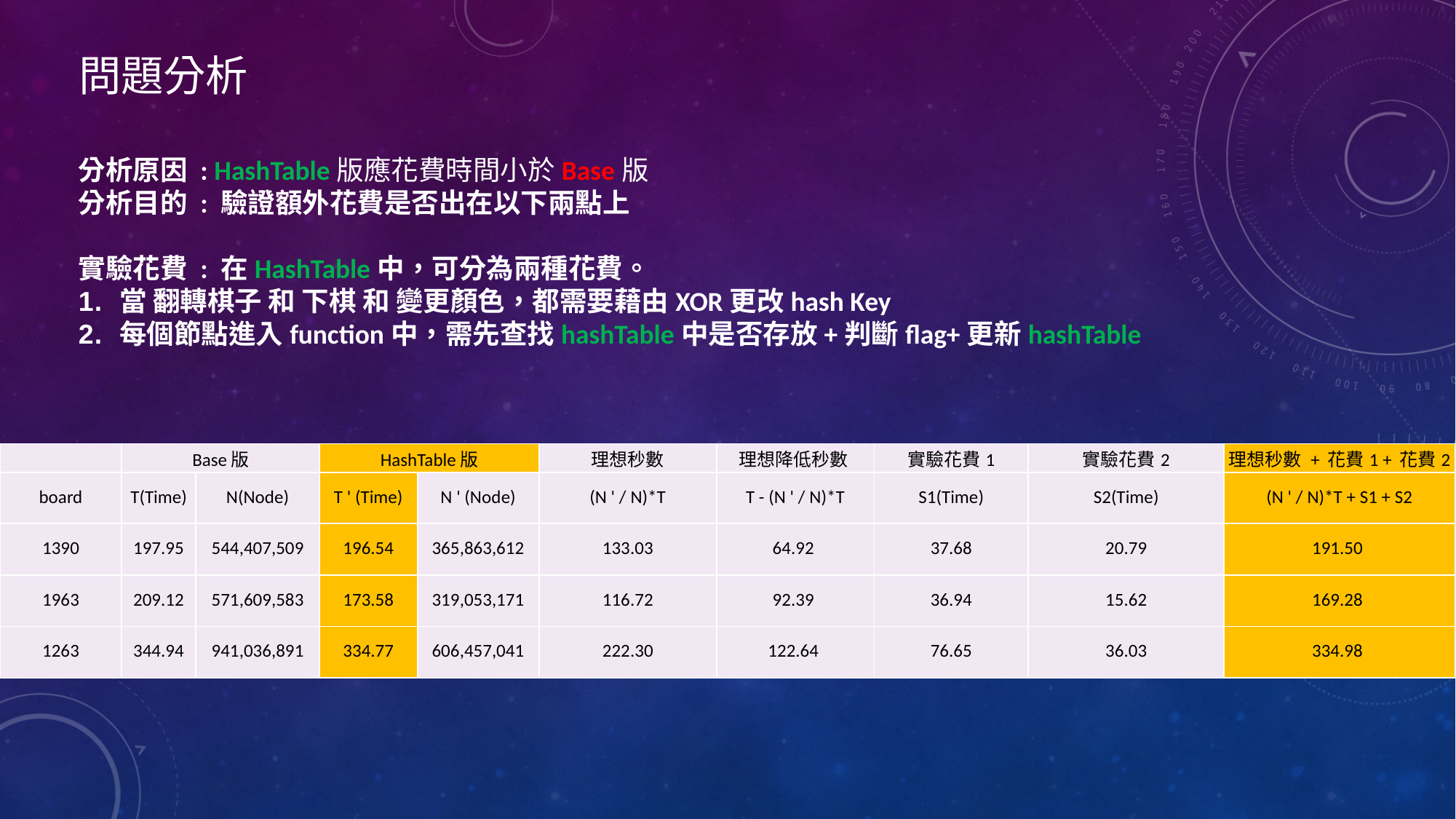

問題分析
分析原因 : HashTable版應花費時間小於Base版
分析目的 : 驗證額外花費是否出在以下兩點上

實驗花費 : 在HashTable中，可分為兩種花費。
當 翻轉棋子 和 下棋 和 變更顏色，都需要藉由XOR更改hash Key
每個節點進入function中，需先查找hashTable中是否存放+判斷flag+更新hashTable
|  | Base版 |  | HashTable版 |  | 理想秒數 | 理想降低秒數 | 實驗花費1 | 實驗花費2 | 理想秒數 + 花費1 + 花費2 |
| --- | --- | --- | --- | --- | --- | --- | --- | --- | --- |
| board | T(Time) | N(Node) | T ' (Time) | N ' (Node) | (N ' / N)\*T | T - (N ' / N)\*T | S1(Time) | S2(Time) | (N ' / N)\*T + S1 + S2 |
| 1390 | 197.95 | 544,407,509 | 196.54 | 365,863,612 | 133.03 | 64.92 | 37.68 | 20.79 | 191.50 |
| 1963 | 209.12 | 571,609,583 | 173.58 | 319,053,171 | 116.72 | 92.39 | 36.94 | 15.62 | 169.28 |
| 1263 | 344.94 | 941,036,891 | 334.77 | 606,457,041 | 222.30 | 122.64 | 76.65 | 36.03 | 334.98 |